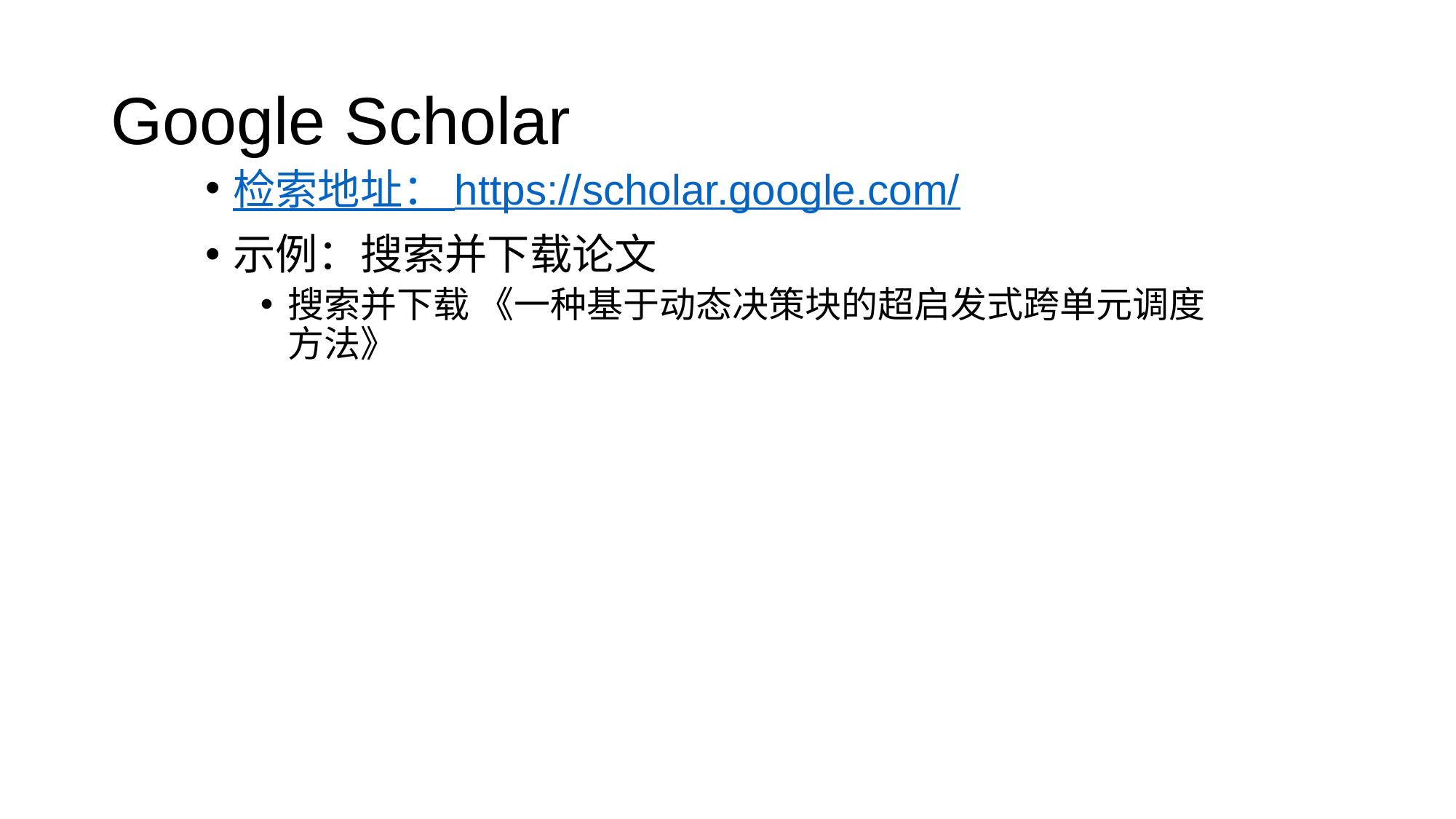

# Google Scholar
检索地址： https://scholar.google.com/
示例：搜索并下载论文
搜索并下载 《一种基于动态决策块的超启发式跨单元调度方法》